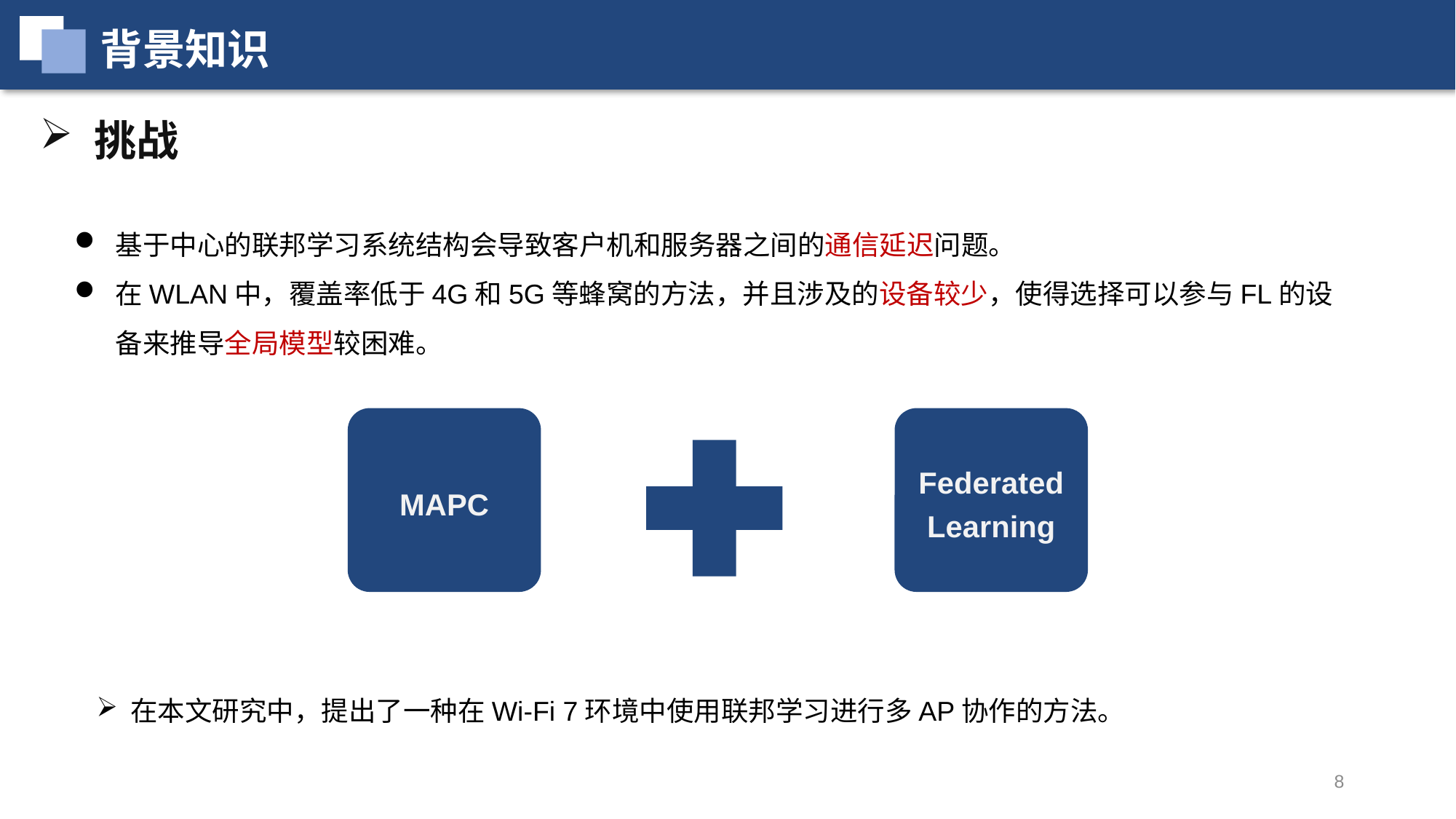

背景知识

挑战
基于中心的联邦学习系统结构会导致客户机和服务器之间的通信延迟问题。
在WLAN中，覆盖率低于4G和5G等蜂窝的方法，并且涉及的设备较少，使得选择可以参与FL的设备来推导全局模型较困难。
MAPC
Federated Learning

在本文研究中，提出了一种在Wi-Fi 7环境中使用联邦学习进行多AP协作的方法。
8